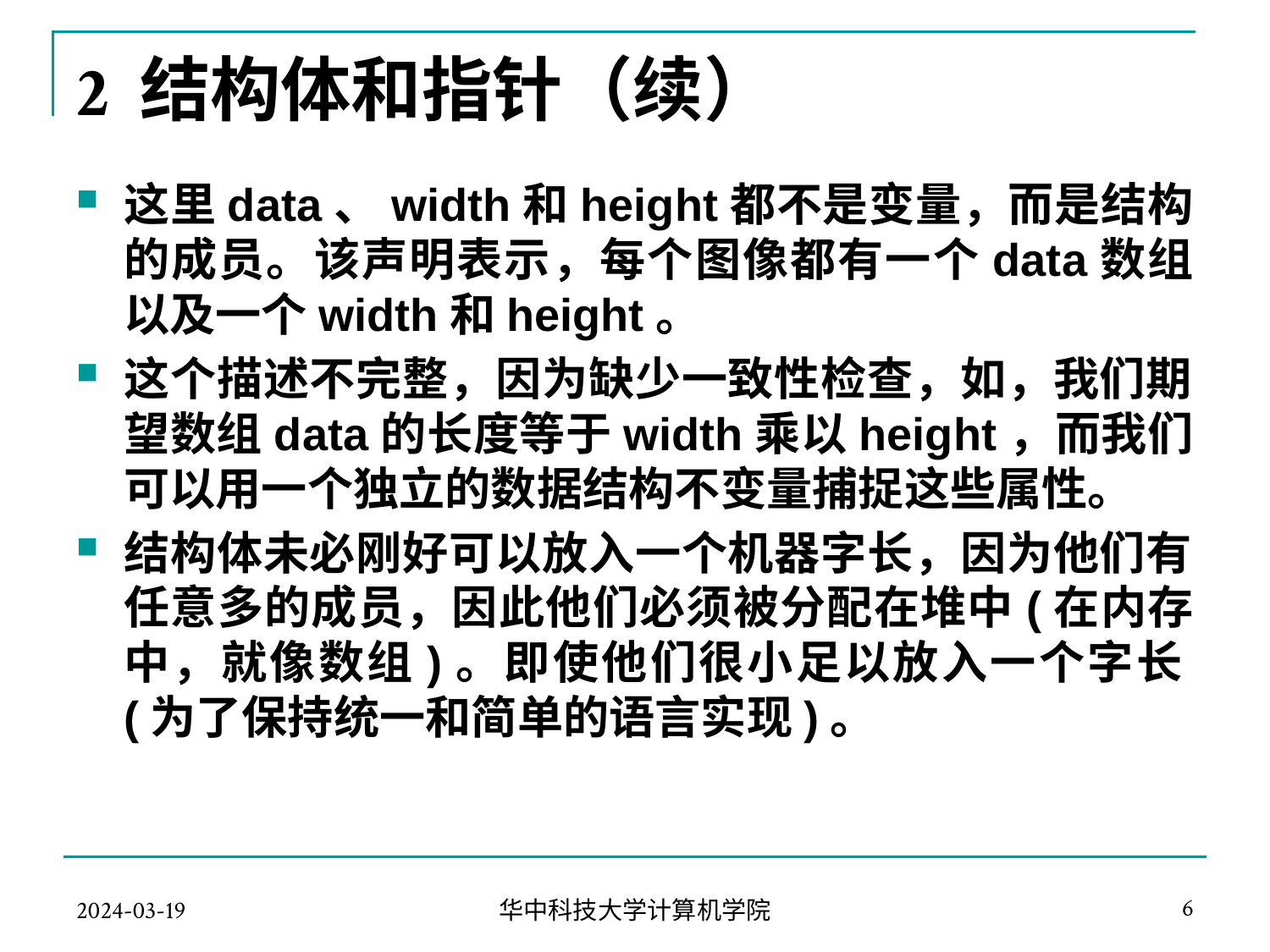

# 2 结构体和指针（续）
这里data、width和height都不是变量，而是结构的成员。该声明表示，每个图像都有一个data数组以及一个width和height。
这个描述不完整，因为缺少一致性检查，如，我们期望数组data的长度等于width乘以height，而我们可以用一个独立的数据结构不变量捕捉这些属性。
结构体未必刚好可以放入一个机器字长，因为他们有任意多的成员，因此他们必须被分配在堆中(在内存中，就像数组)。即使他们很小足以放入一个字长(为了保持统一和简单的语言实现)。
2024-03-19
6
华中科技大学计算机学院